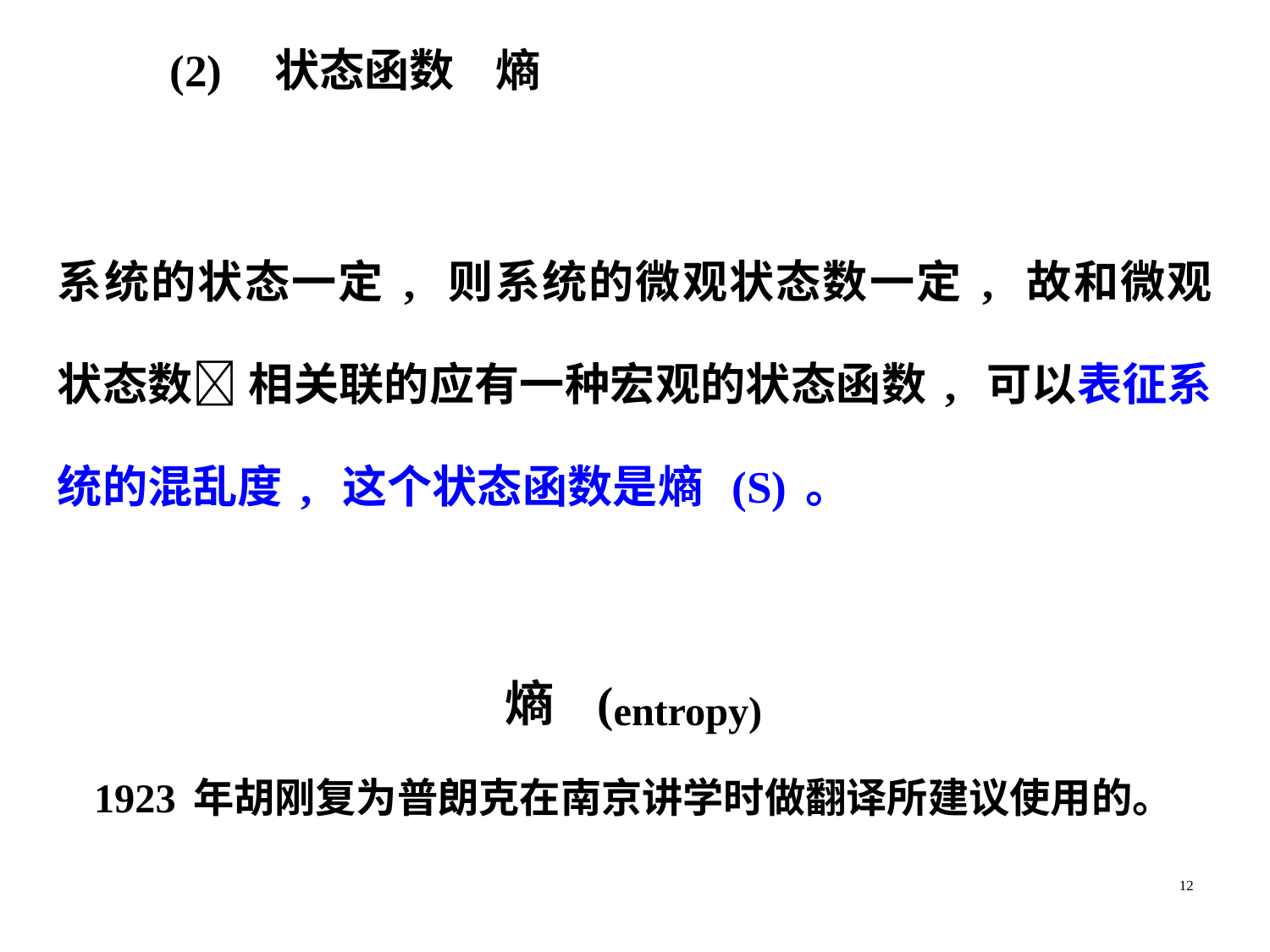

(2)   状态函数    熵
系统的状态一定, 则系统的微观状态数一定, 故和微观状态数Ω 相关联的应有一种宏观的状态函数, 可以表征系统的混乱度, 这个状态函数是熵 (S)。
熵  (entropy)
1923年胡刚复为普朗克在南京讲学时做翻译所建议使用的。
12